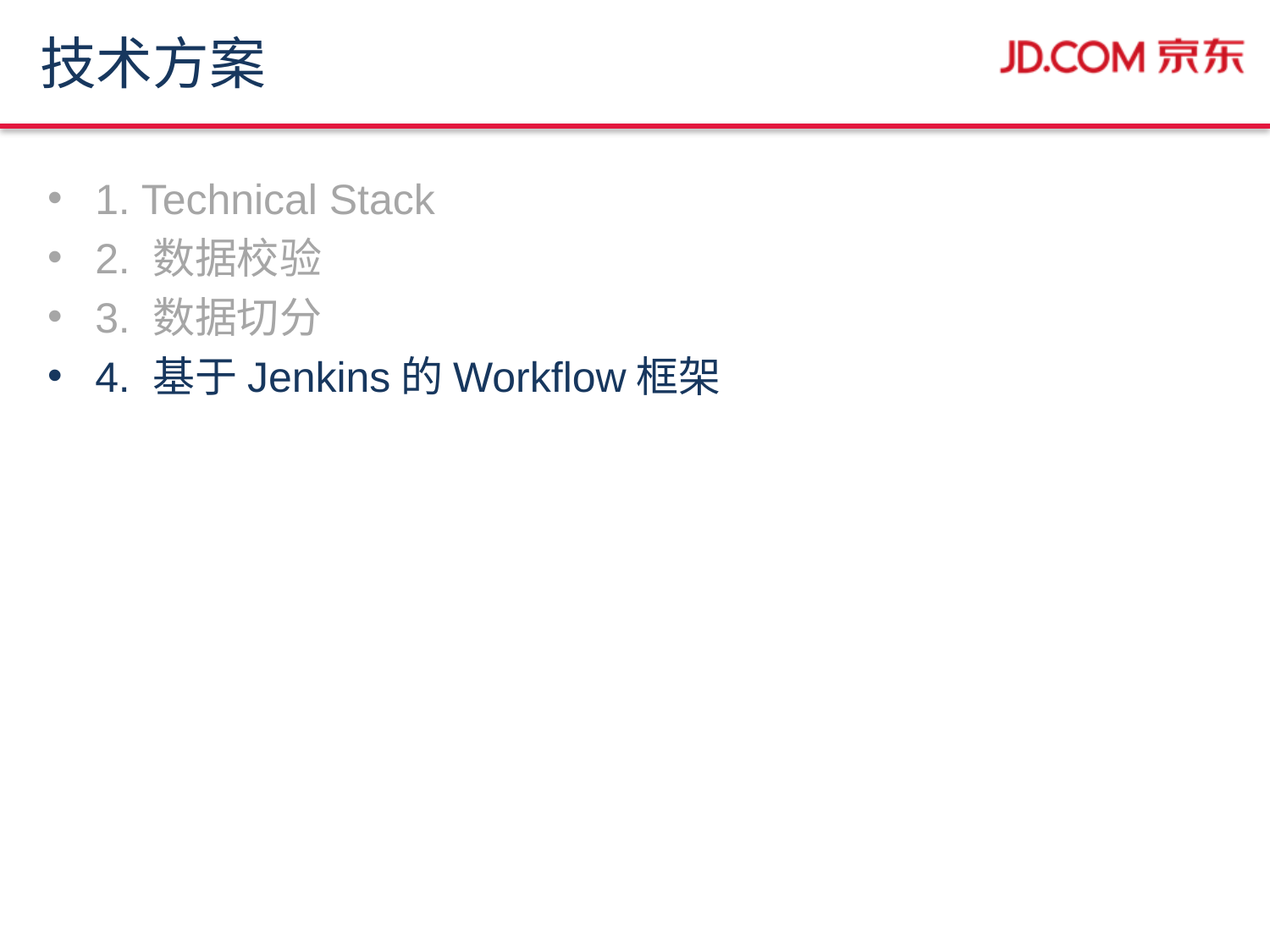

# 技术方案
1. Technical Stack
2. 数据校验
3. 数据切分
4. 基于Jenkins的Workflow框架